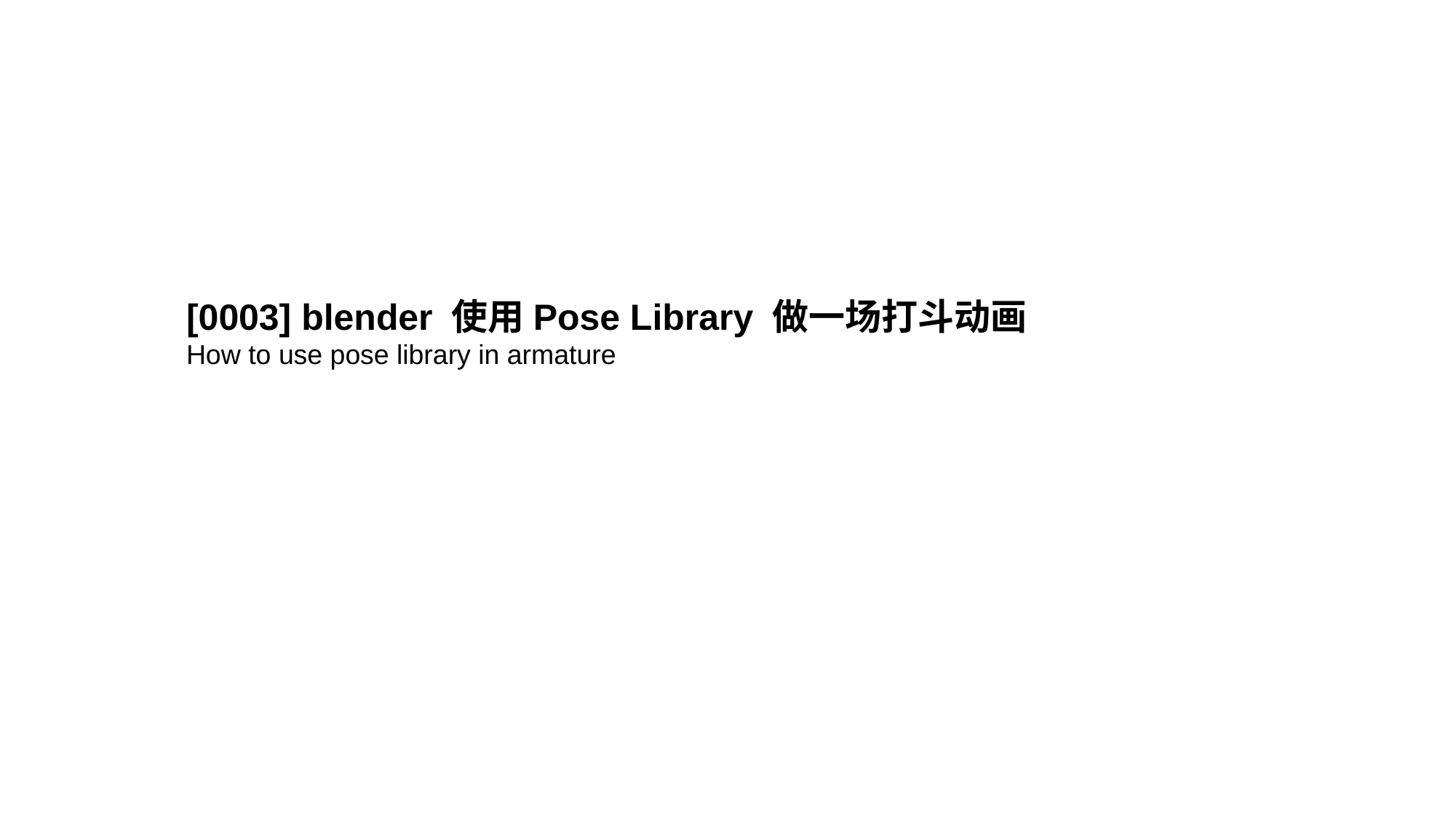

[0003] blender 使用Pose Library 做一场打斗动画
How to use pose library in armature